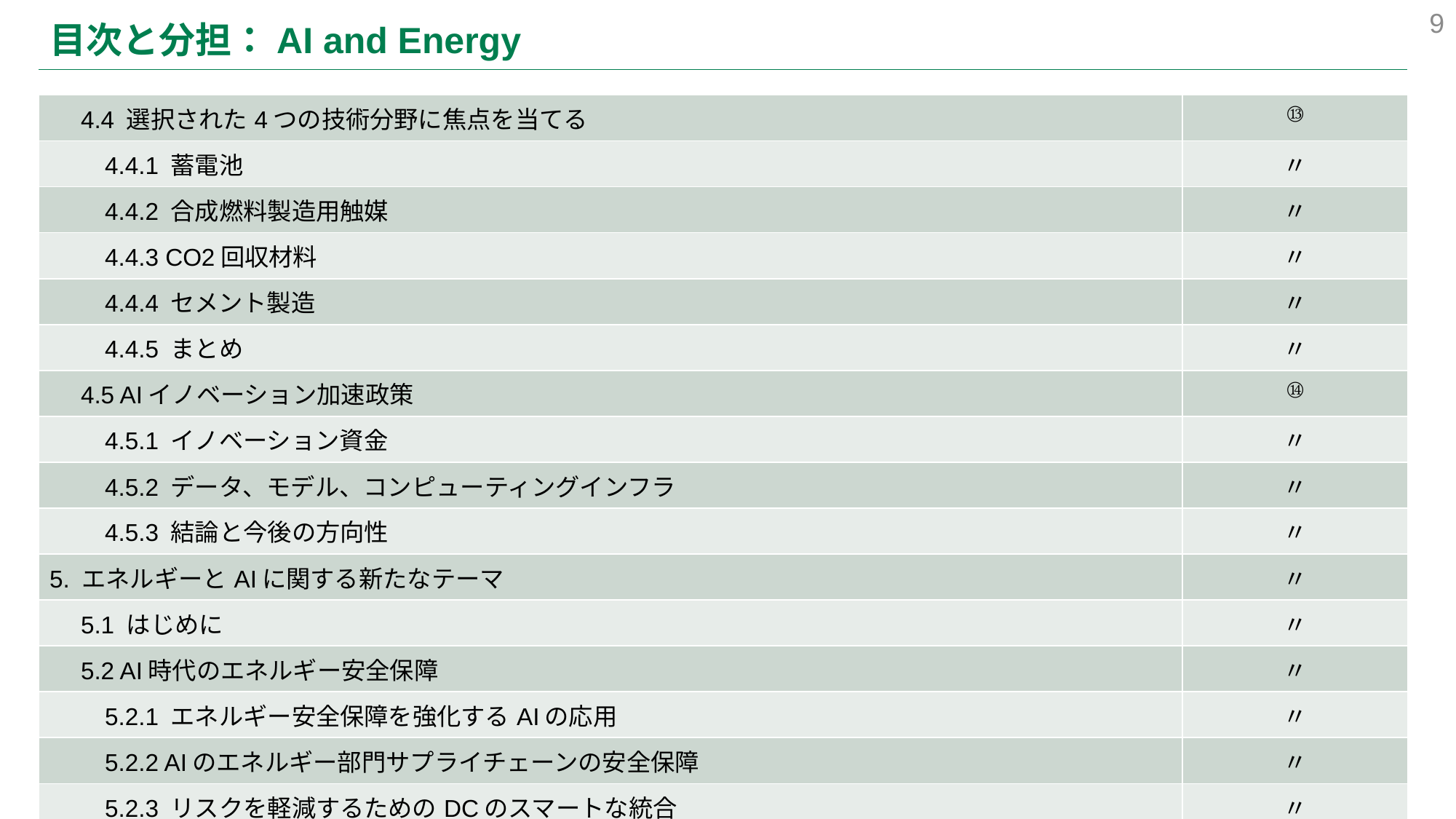

9
# 目次と分担：AI and Energy
| 4.4 選択された4つの技術分野に焦点を当てる | ⑬ |
| --- | --- |
| 4.4.1 蓄電池 | 〃 |
| 4.4.2 合成燃料製造用触媒 | 〃 |
| 4.4.3 CO2回収材料 | 〃 |
| 4.4.4 セメント製造 | 〃 |
| 4.4.5 まとめ | 〃 |
| 4.5 AIイノベーション加速政策 | ⑭ |
| 4.5.1 イノベーション資金 | 〃 |
| 4.5.2 データ、モデル、コンピューティングインフラ | 〃 |
| 4.5.3 結論と今後の方向性 | 〃 |
| 5. エネルギーとAIに関する新たなテーマ | 〃 |
| 5.1 はじめに | 〃 |
| 5.2 AI時代のエネルギー安全保障 | 〃 |
| 5.2.1 エネルギー安全保障を強化するAIの応用 | 〃 |
| 5.2.2 AIのエネルギー部門サプライチェーンの安全保障 | 〃 |
| 5.2.3 リスクを軽減するためのDCのスマートな統合 | 〃 |